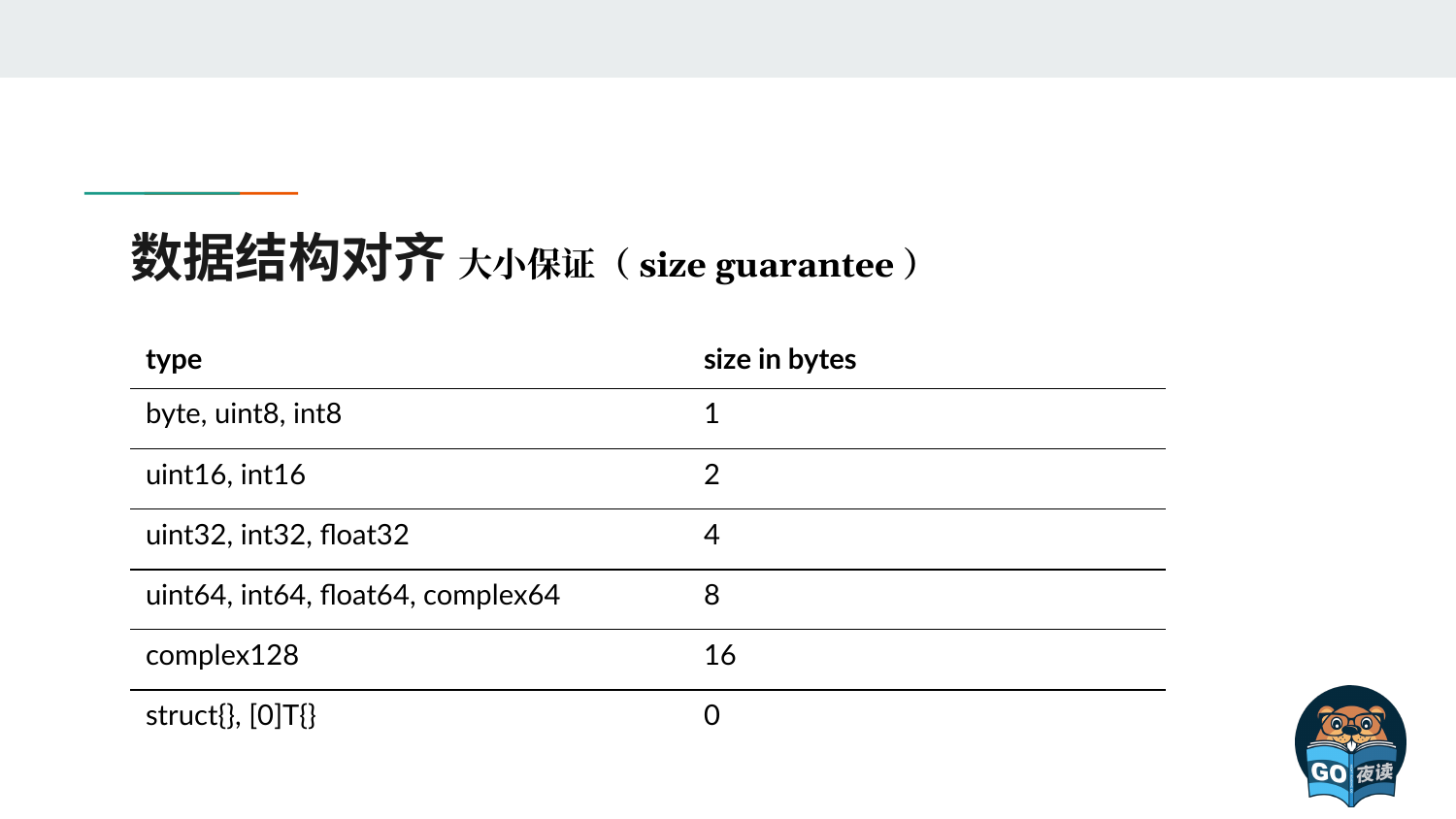

# 数据结构对齐 大小保证（size guarantee）
| type | size in bytes |
| --- | --- |
| byte, uint8, int8 | 1 |
| uint16, int16 | 2 |
| uint32, int32, float32 | 4 |
| uint64, int64, float64, complex64 | 8 |
| complex128 | 16 |
| struct{}, [0]T{} | 0 |